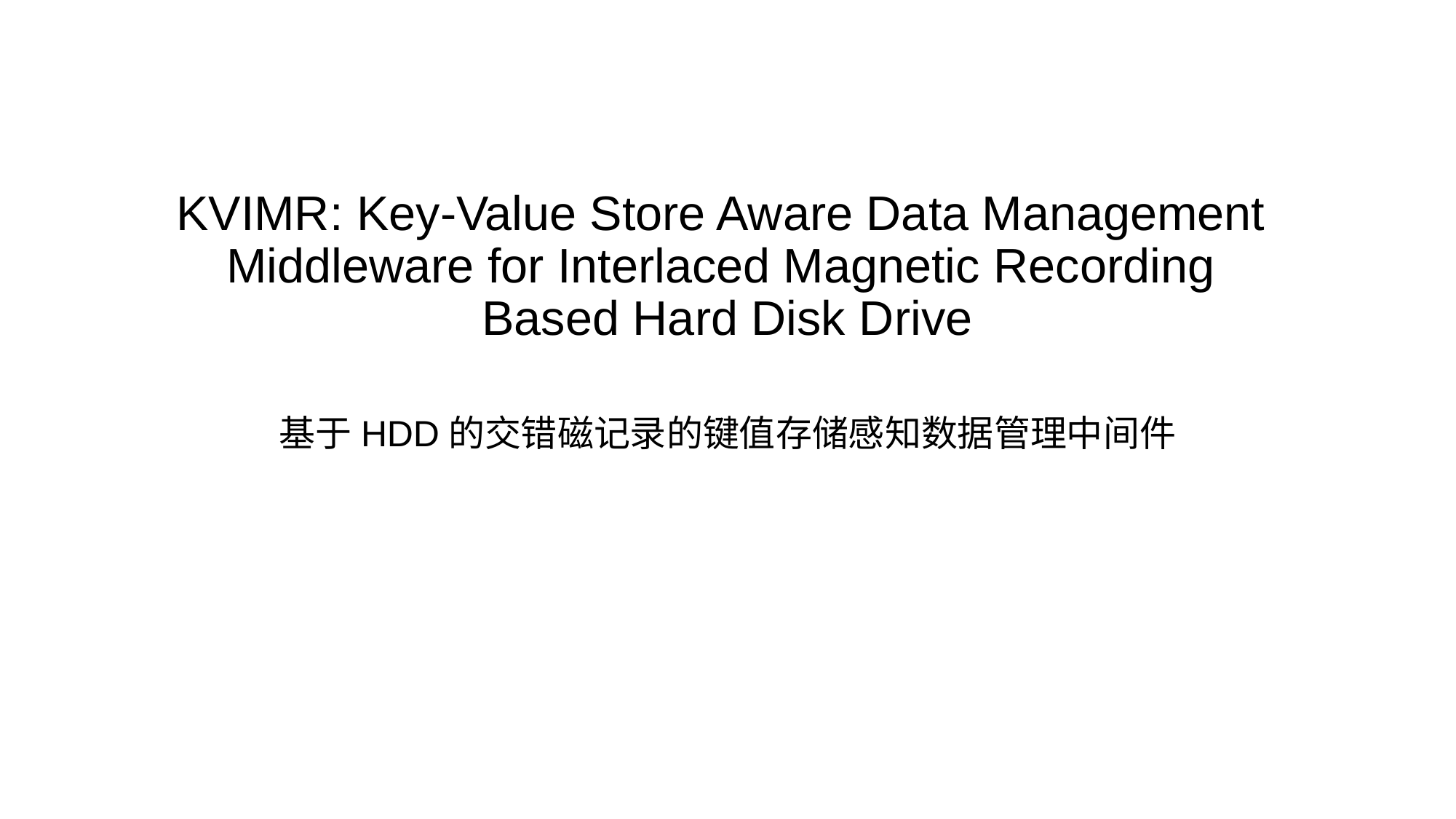

# KVIMR: Key-Value Store Aware Data Management Middleware for Interlaced Magnetic Recording Based Hard Disk Drive
基于HDD的交错磁记录的键值存储感知数据管理中间件